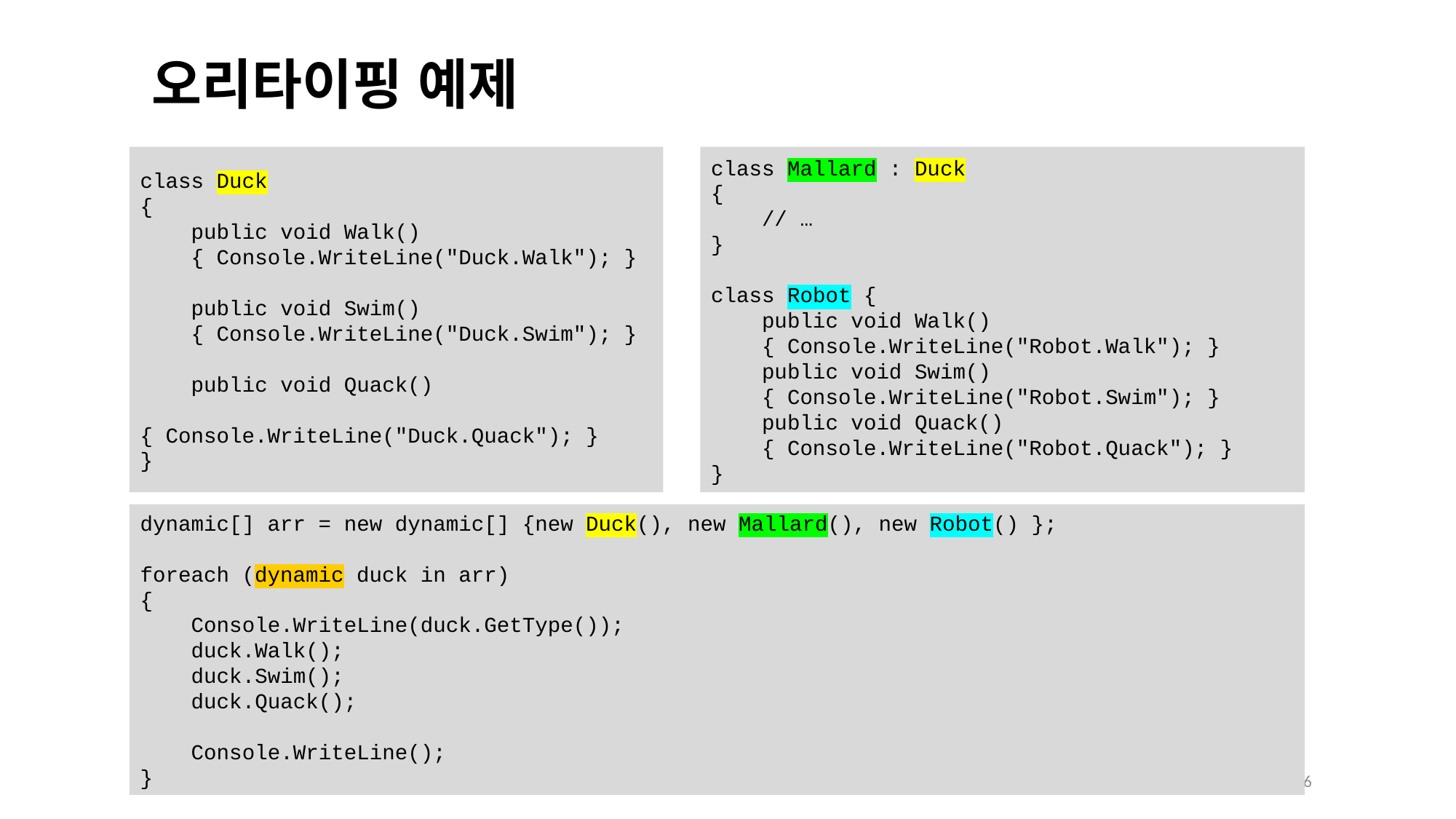

오리타이핑 예제
class Duck
{
    public void Walk()
    { Console.WriteLine("Duck.Walk"); }

    public void Swim()
    { Console.WriteLine("Duck.Swim"); }

    public void Quack()
    { Console.WriteLine("Duck.Quack"); } 
}
class Mallard : Duck
{
    // …
}

class Robot {
    public void Walk()
    { Console.WriteLine("Robot.Walk"); }
    public void Swim()
    { Console.WriteLine("Robot.Swim"); }
    public void Quack()
    { Console.WriteLine("Robot.Quack"); }
}
dynamic[] arr = new dynamic[] {new Duck(), new Mallard(), new Robot() };

foreach (dynamic duck in arr)
{
    Console.WriteLine(duck.GetType());
    duck.Walk();
    duck.Swim();
    duck.Quack();

    Console.WriteLine();
}
이것이 C#이다(2020)
6